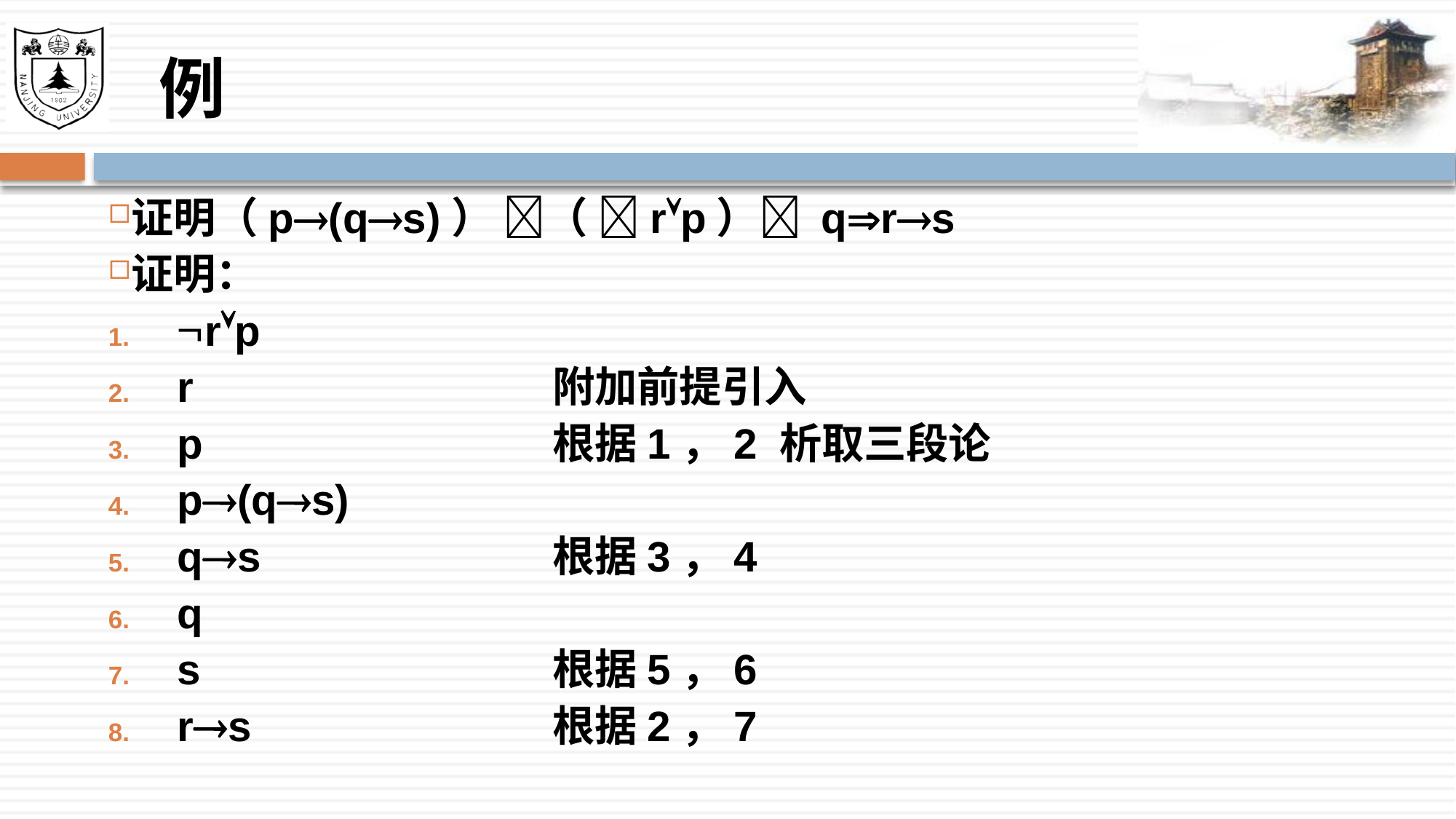

# 例
证明（p→(q→s)） ∧（ ¬r∨p）∧ q⇒r→s
证明：
 	¬r∨p
 	r                 	附加前提引入
 	p                 	根据1，2 析取三段论
 	p→(q→s)
 	q→s              	根据3，4
 	q
 	s                 	根据5，6
 	r→s              	根据2，7